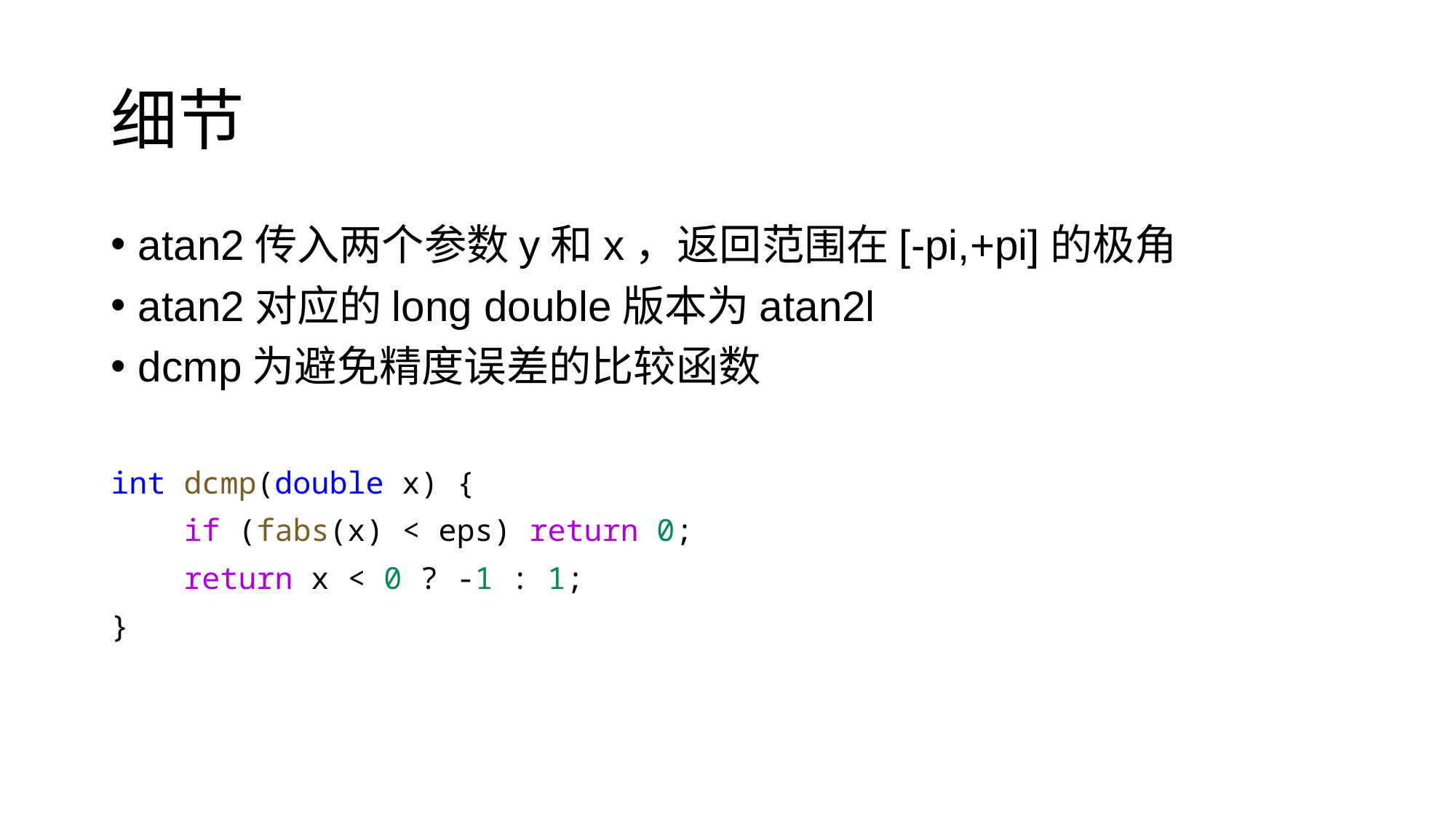

# 细节
atan2传入两个参数y和x，返回范围在[-pi,+pi]的极角
atan2对应的long double版本为atan2l
dcmp为避免精度误差的比较函数

int dcmp(double x) {
    if (fabs(x) < eps) return 0;
    return x < 0 ? -1 : 1;
}